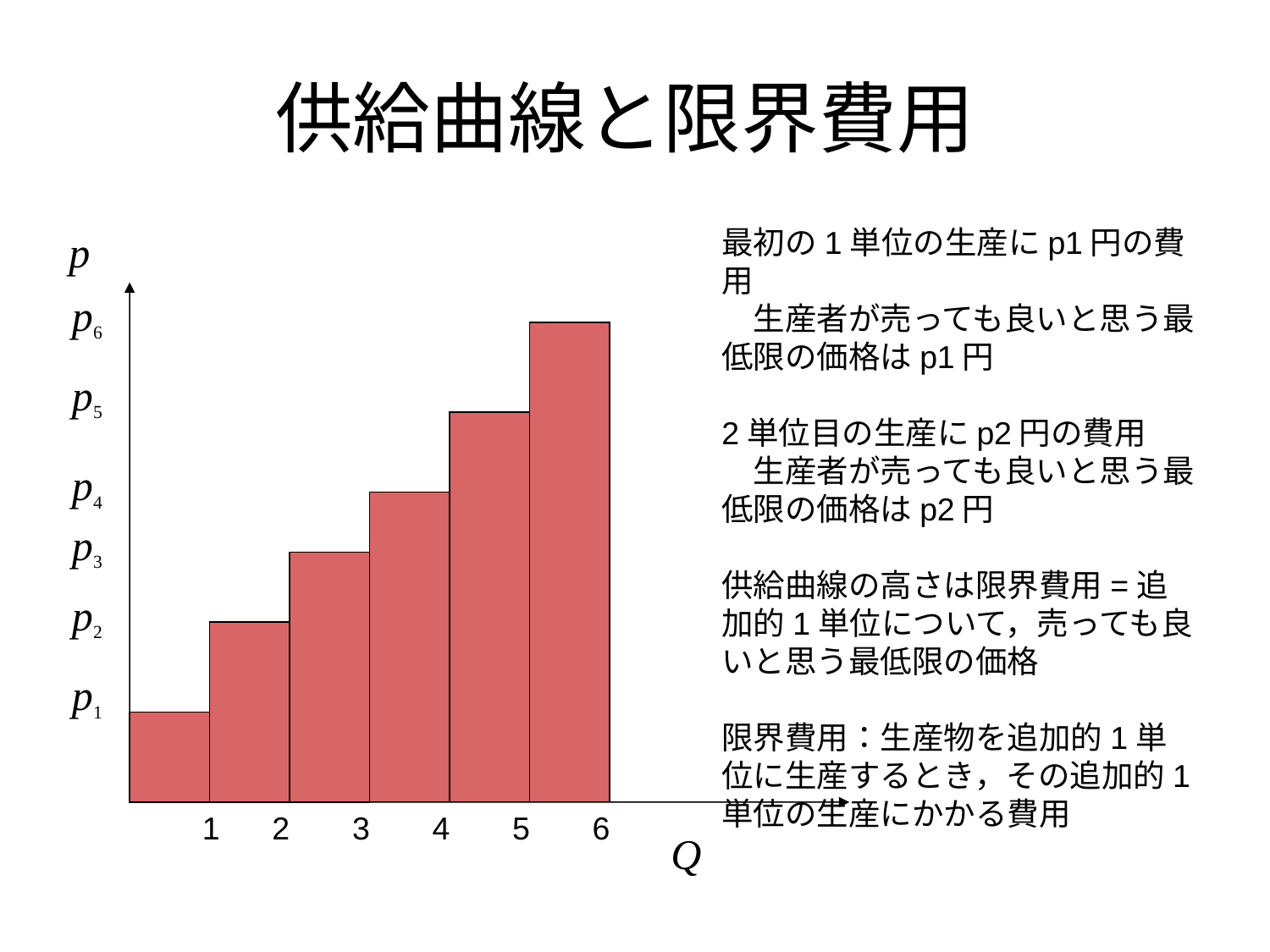

# 供給曲線と限界費用
最初の1単位の生産にp1円の費用
　生産者が売っても良いと思う最低限の価格はp1円

2単位目の生産にp2円の費用
　生産者が売っても良いと思う最低限の価格はp2円

供給曲線の高さは限界費用=追加的1単位について，売っても良いと思う最低限の価格

限界費用：生産物を追加的1単位に生産するとき，その追加的1単位の生産にかかる費用
p

p6

p5

p4

p3

p2

p1

1
2
3
4
5
6
Q